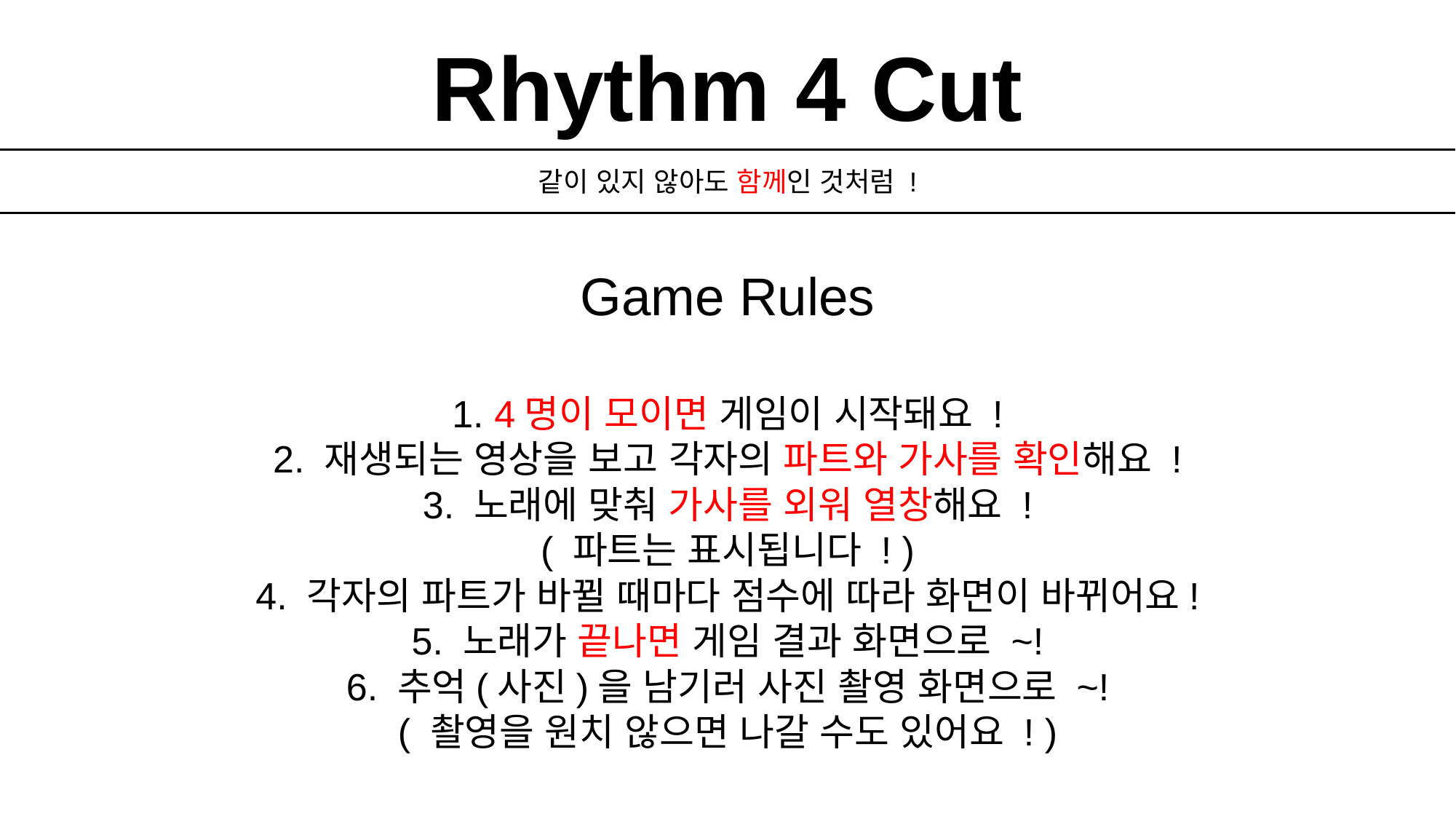

Rhythm 4 Cut
같이 있지 않아도 함께인 것처럼 !
Game Rules

1. 4명이 모이면 게임이 시작돼요 !
2. 재생되는 영상을 보고 각자의 파트와 가사를 확인해요 !
3. 노래에 맞춰 가사를 외워 열창해요 !
( 파트는 표시됩니다 ! )
4. 각자의 파트가 바뀔 때마다 점수에 따라 화면이 바뀌어요!
5. 노래가 끝나면 게임 결과 화면으로 ~!
6. 추억(사진)을 남기러 사진 촬영 화면으로 ~!
( 촬영을 원치 않으면 나갈 수도 있어요 ! )